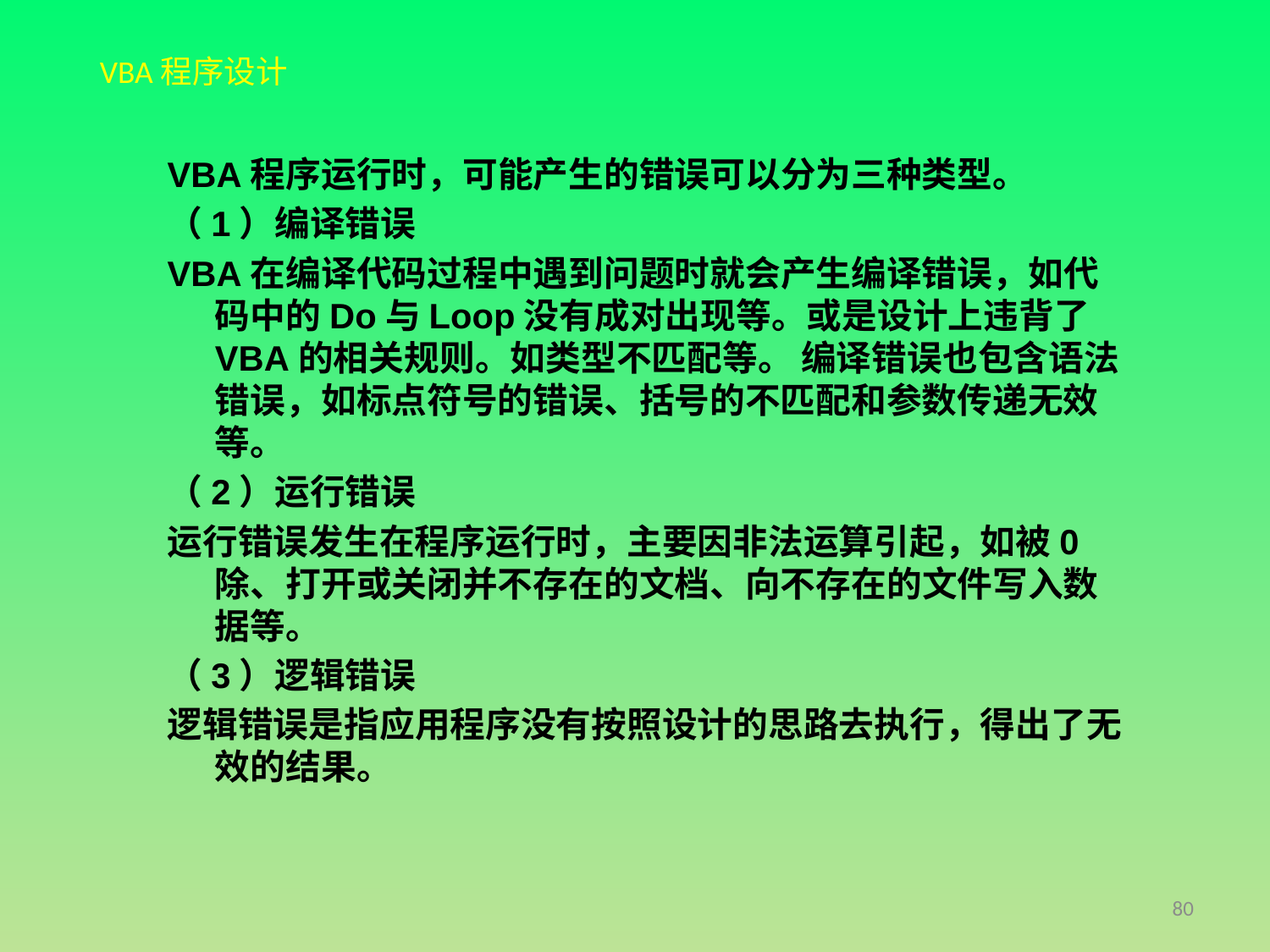

VBA程序运行时，可能产生的错误可以分为三种类型。
（1）编译错误
VBA在编译代码过程中遇到问题时就会产生编译错误，如代码中的Do与Loop没有成对出现等。或是设计上违背了VBA的相关规则。如类型不匹配等。 编译错误也包含语法错误，如标点符号的错误、括号的不匹配和参数传递无效等。
（2）运行错误
运行错误发生在程序运行时，主要因非法运算引起，如被0除、打开或关闭并不存在的文档、向不存在的文件写入数据等。
（3）逻辑错误
逻辑错误是指应用程序没有按照设计的思路去执行，得出了无效的结果。
80